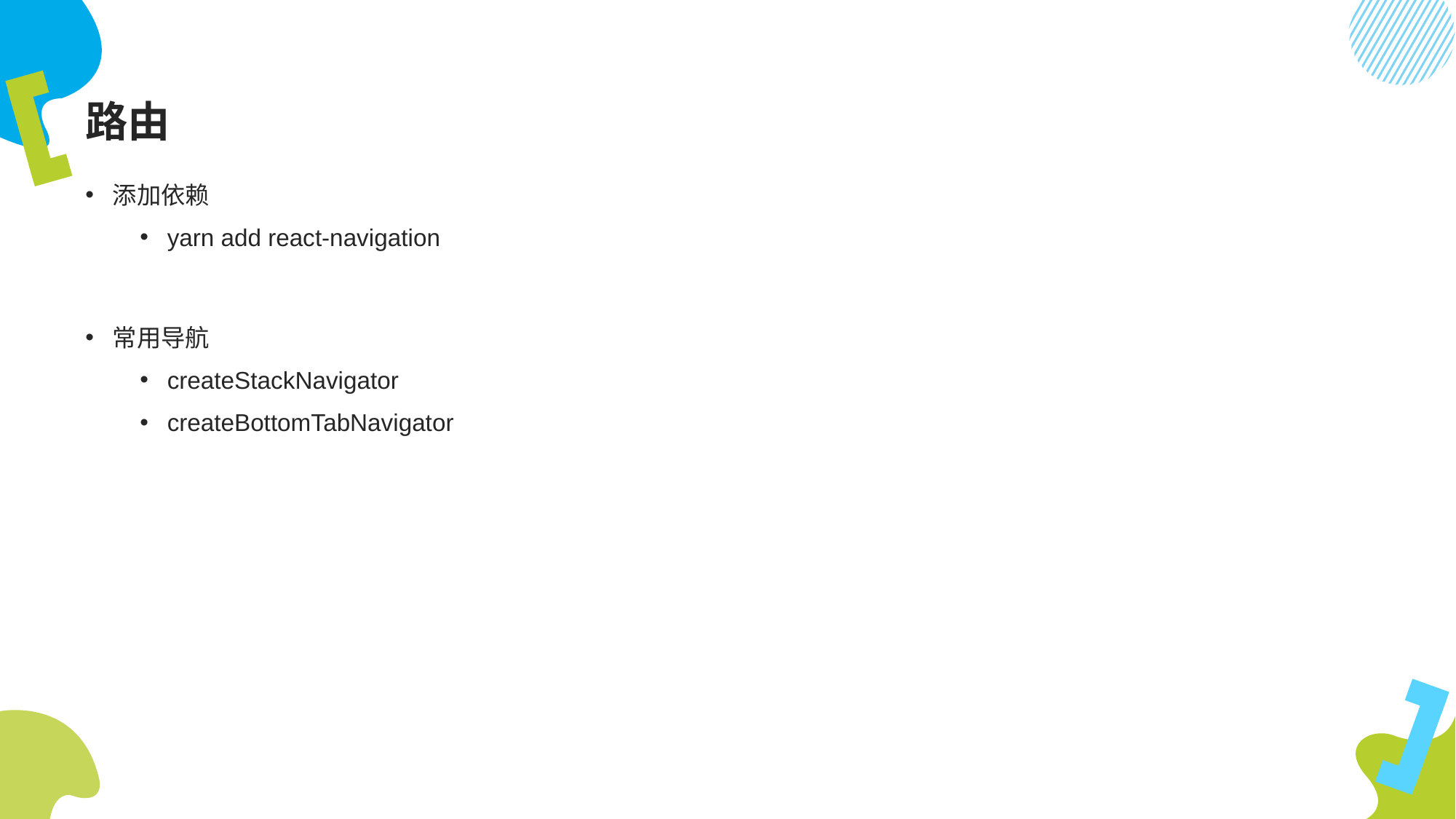

# 路由
添加依赖
yarn add react-navigation

常用导航
createStackNavigator
createBottomTabNavigator